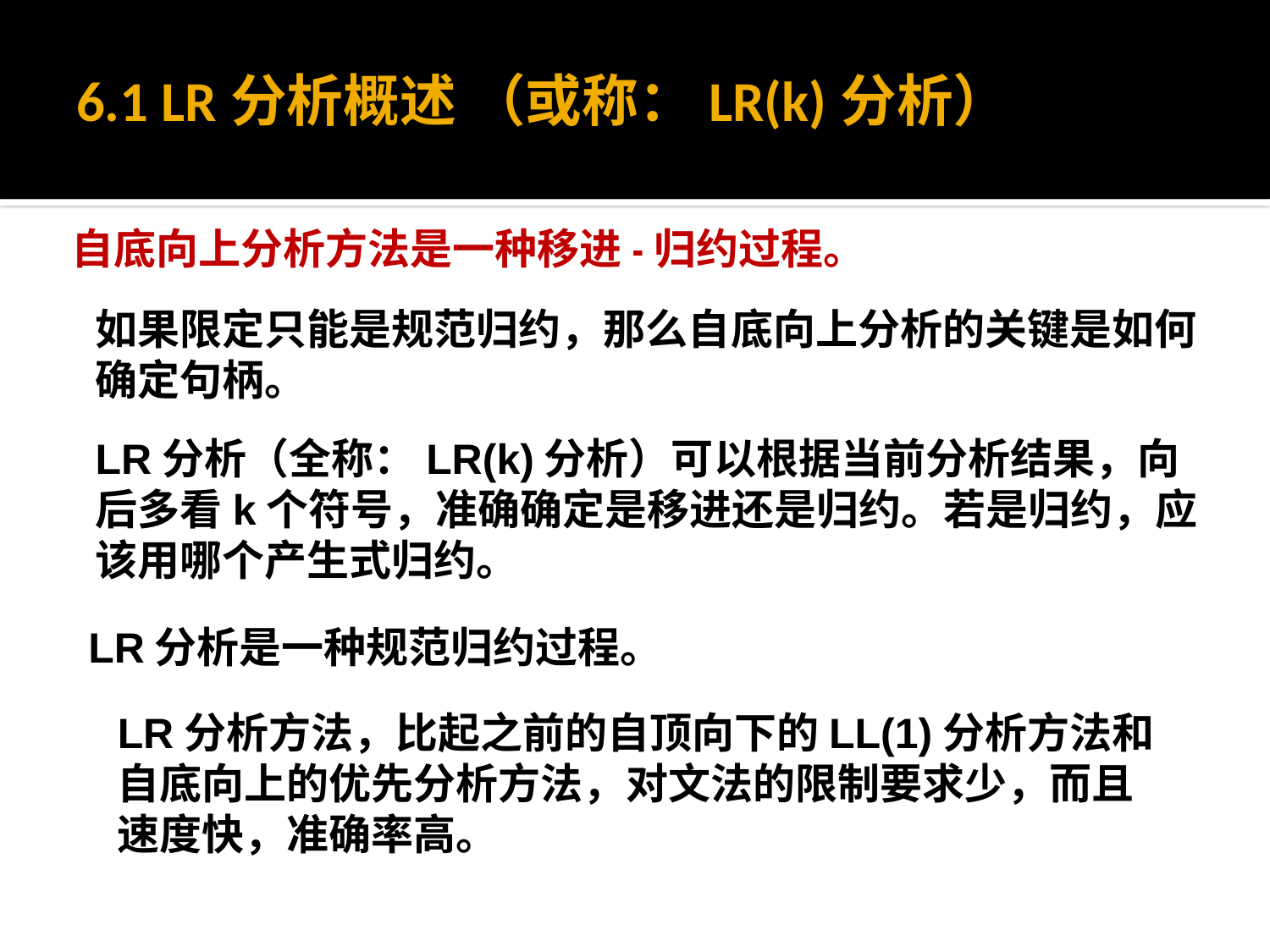

# 6.1 LR分析概述 （或称：LR(k)分析）
自底向上分析方法是一种移进-归约过程。
如果限定只能是规范归约，那么自底向上分析的关键是如何确定句柄。
LR分析（全称：LR(k)分析）可以根据当前分析结果，向后多看k个符号，准确确定是移进还是归约。若是归约，应该用哪个产生式归约。
LR分析是一种规范归约过程。
LR分析方法，比起之前的自顶向下的LL(1)分析方法和自底向上的优先分析方法，对文法的限制要求少，而且速度快，准确率高。